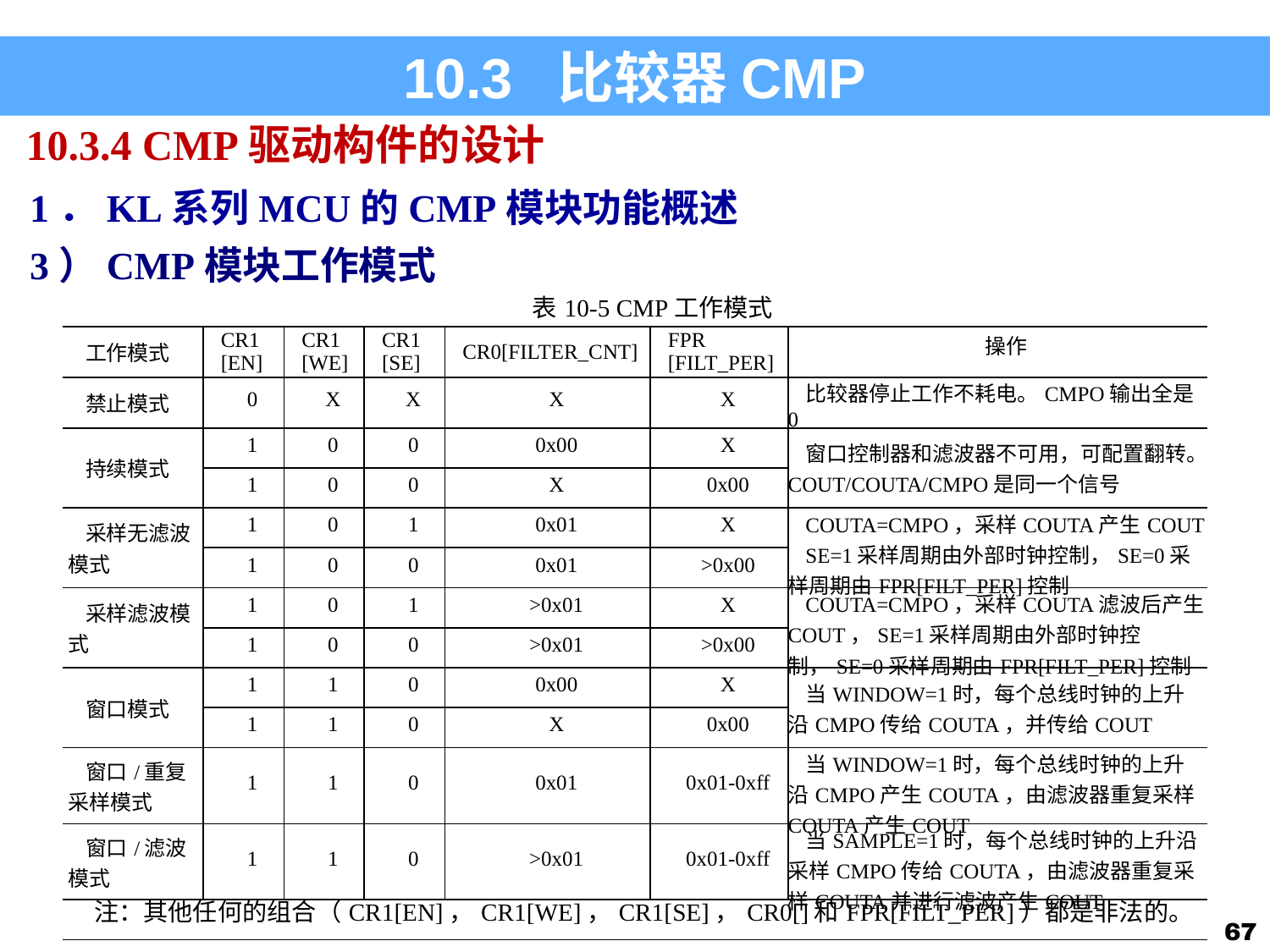

10.3  比较器CMP
10.3.4 CMP驱动构件的设计
1．KL系列MCU的CMP模块功能概述
3）CMP模块工作模式
| 表10-5 CMP工作模式 |  |  |  |  |  |  |
| --- | --- | --- | --- | --- | --- | --- |
| 工作模式 | CR1 [EN] | CR1 [WE] | CR1 [SE] | CR0[FILTER\_CNT] | FPR [FILT\_PER] | 操作 |
| 禁止模式 | 0 | X | X | X | X | 比较器停止工作不耗电。CMPO输出全是0 |
| 持续模式 | 1 | 0 | 0 | 0x00 | X | 窗口控制器和滤波器不可用，可配置翻转。COUT/COUTA/CMPO是同一个信号 |
|  | 1 | 0 | 0 | X | 0x00 |  |
| 采样无滤波模式 | 1 | 0 | 1 | 0x01 | X | COUTA=CMPO，采样COUTA产生COUT SE=1采样周期由外部时钟控制，SE=0采样周期由FPR[FILT\_PER]控制 |
|  | 1 | 0 | 0 | 0x01 | >0x00 |  |
| 采样滤波模式 | 1 | 0 | 1 | >0x01 | X | COUTA=CMPO，采样COUTA滤波后产生COUT，SE=1采样周期由外部时钟控制，SE=0采样周期由FPR[FILT\_PER]控制 |
|  | 1 | 0 | 0 | >0x01 | >0x00 |  |
| 窗口模式 | 1 | 1 | 0 | 0x00 | X | 当WINDOW=1时，每个总线时钟的上升沿CMPO传给COUTA，并传给COUT |
|  | 1 | 1 | 0 | X | 0x00 |  |
| 窗口/重复采样模式 | 1 | 1 | 0 | 0x01 | 0x01-0xff | 当WINDOW=1时，每个总线时钟的上升沿CMPO产生COUTA，由滤波器重复采样COUTA产生COUT |
| 窗口/滤波模式 | 1 | 1 | 0 | >0x01 | 0x01-0xff | 当SAMPLE=1时，每个总线时钟的上升沿采样CMPO传给COUTA，由滤波器重复采样COUTA并进行滤波产生COUT |
| 注：其他任何的组合（CR1[EN]，CR1[WE]，CR1[SE]，CR0[]和FPR[FILT\_PER]）都是非法的。 |  |  |  |  |  |  |
67